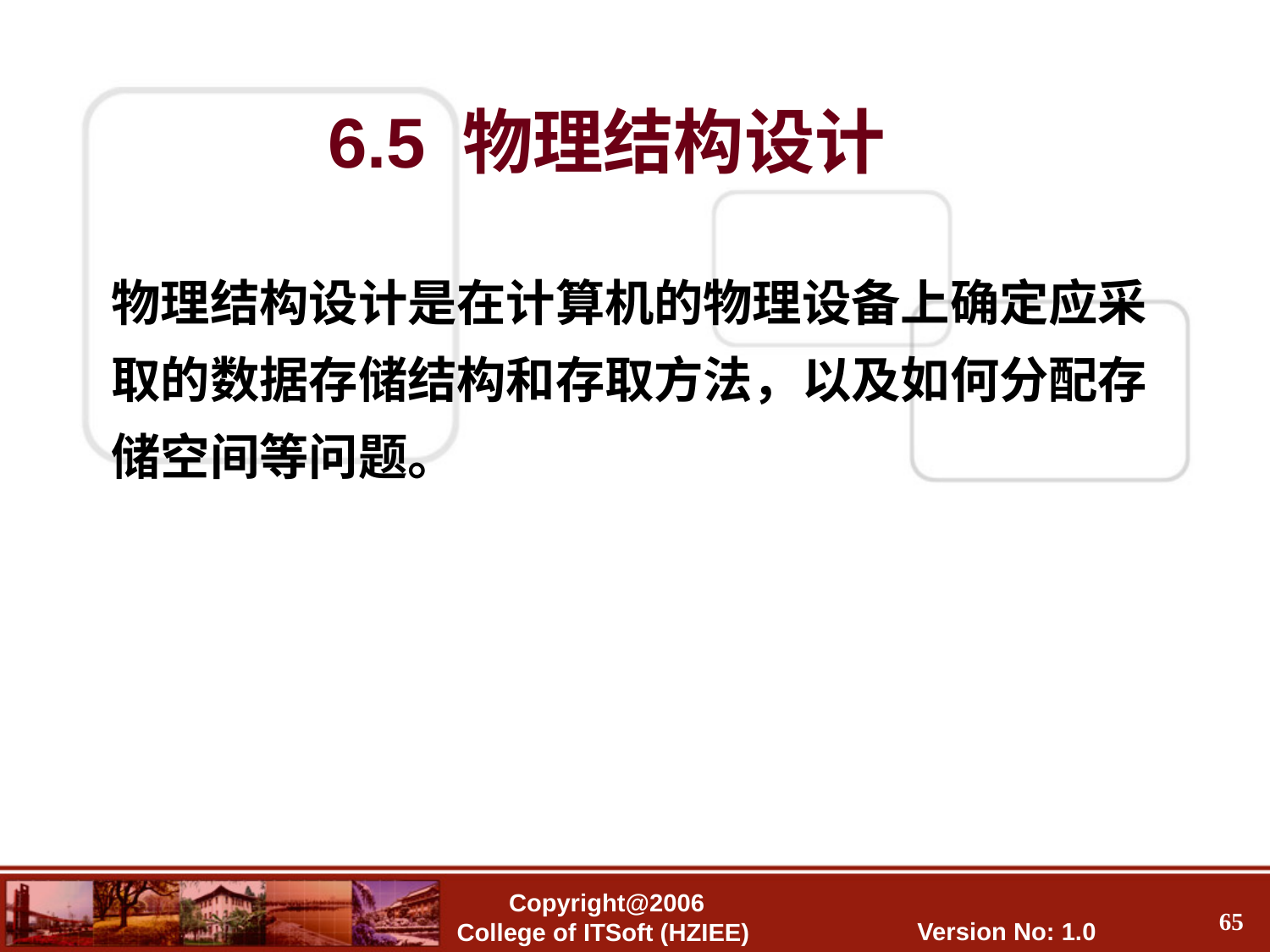

6.5 物理结构设计
物理结构设计是在计算机的物理设备上确定应采取的数据存储结构和存取方法，以及如何分配存储空间等问题。